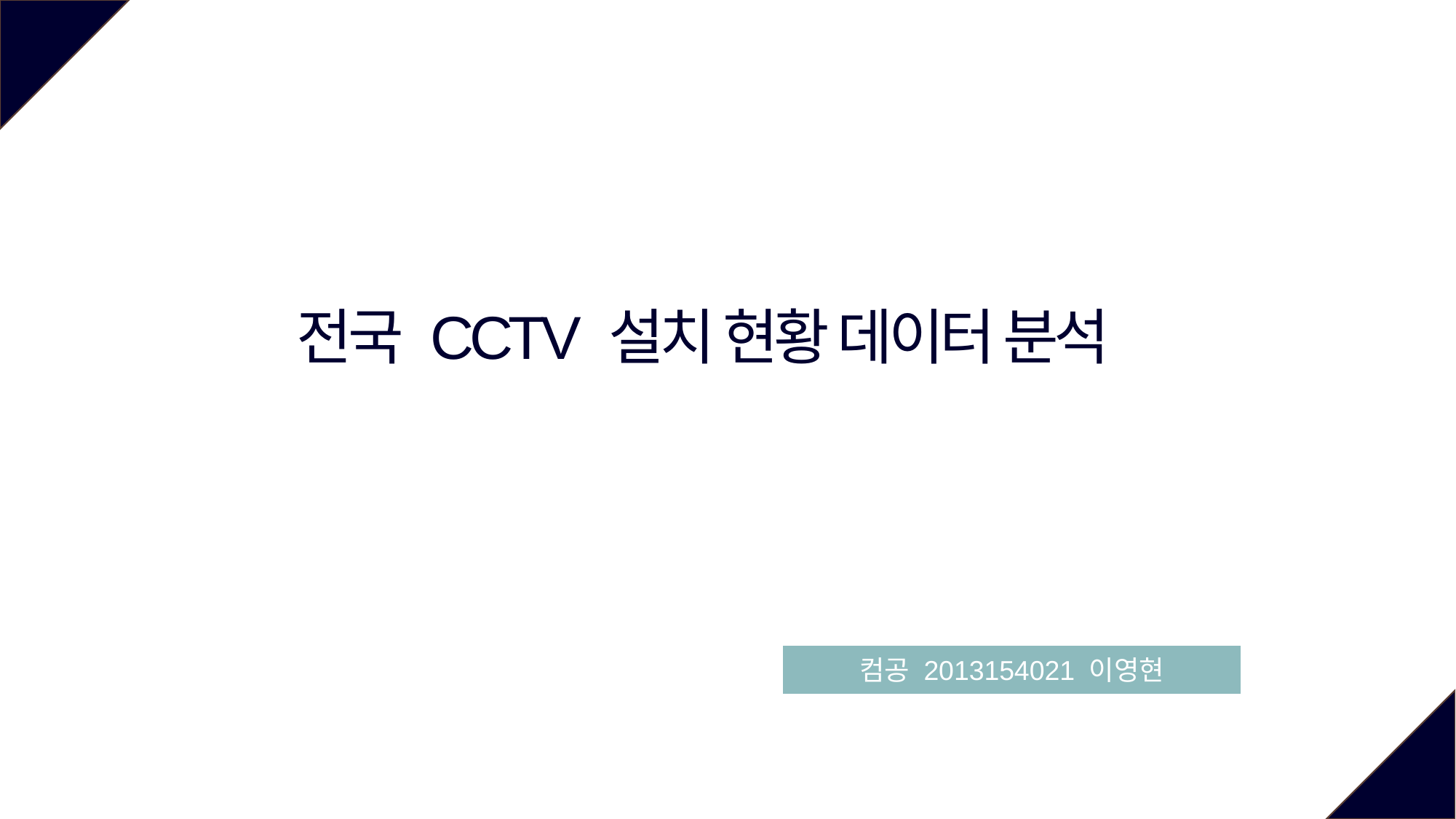

전국 CCTV 설치 현황 데이터 분석
컴공 2013154021 이영현